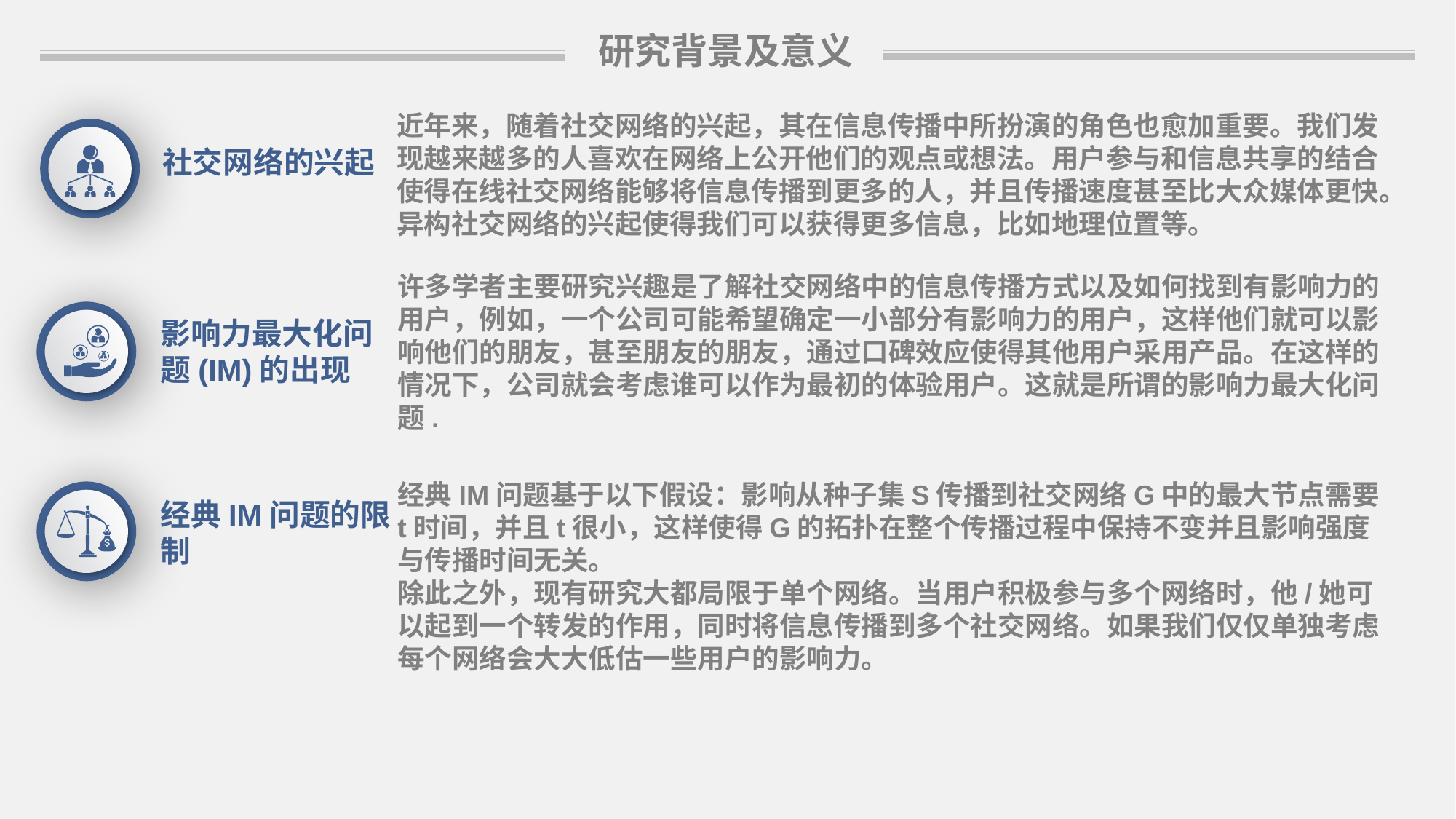

研究背景及意义
近年来，随着社交网络的兴起，其在信息传播中所扮演的角色也愈加重要。我们发现越来越多的人喜欢在网络上公开他们的观点或想法。用户参与和信息共享的结合使得在线社交网络能够将信息传播到更多的人，并且传播速度甚至比大众媒体更快。
异构社交网络的兴起使得我们可以获得更多信息，比如地理位置等。

社交网络的兴起
许多学者主要研究兴趣是了解社交网络中的信息传播方式以及如何找到有影响力的用户，例如，一个公司可能希望确定一小部分有影响力的用户，这样他们就可以影响他们的朋友，甚至朋友的朋友，通过口碑效应使得其他用户采用产品。在这样的情况下，公司就会考虑谁可以作为最初的体验用户。这就是所谓的影响力最大化问题.
影响力最大化问题(IM)的出现

经典IM问题基于以下假设：影响从种子集S传播到社交网络G中的最大节点需要t时间，并且t很小，这样使得G的拓扑在整个传播过程中保持不变并且影响强度与传播时间无关。
除此之外，现有研究大都局限于单个网络。当用户积极参与多个网络时，他/她可以起到一个转发的作用，同时将信息传播到多个社交网络。如果我们仅仅单独考虑每个网络会大大低估一些用户的影响力。

经典IM问题的限制